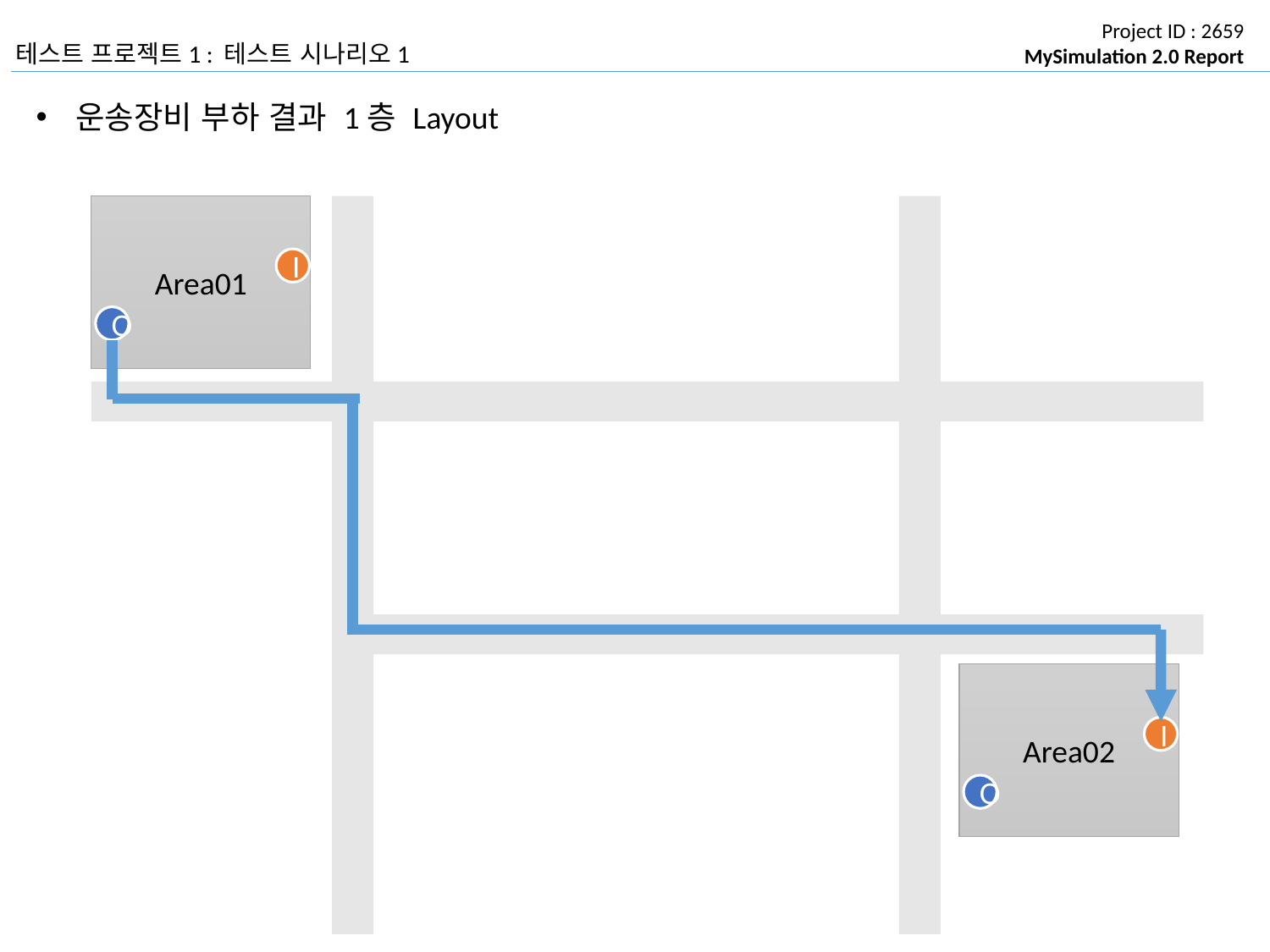

운송장비 부하 결과 1층 Layout
Area01
I
O

Area02
I
O